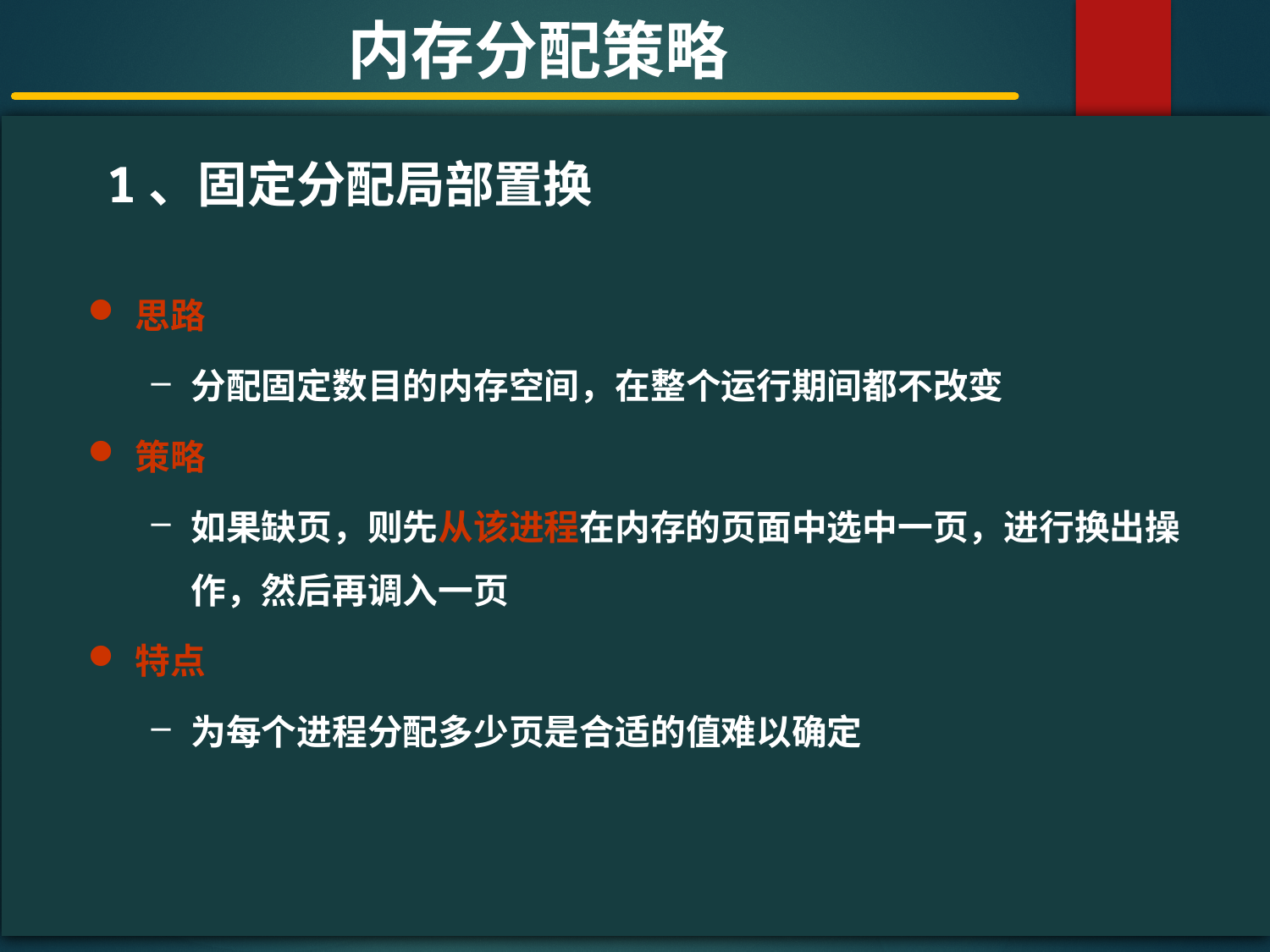

内存分配策略
#
1、固定分配局部置换
思路
分配固定数目的内存空间，在整个运行期间都不改变
策略
如果缺页，则先从该进程在内存的页面中选中一页，进行换出操作，然后再调入一页
特点
为每个进程分配多少页是合适的值难以确定